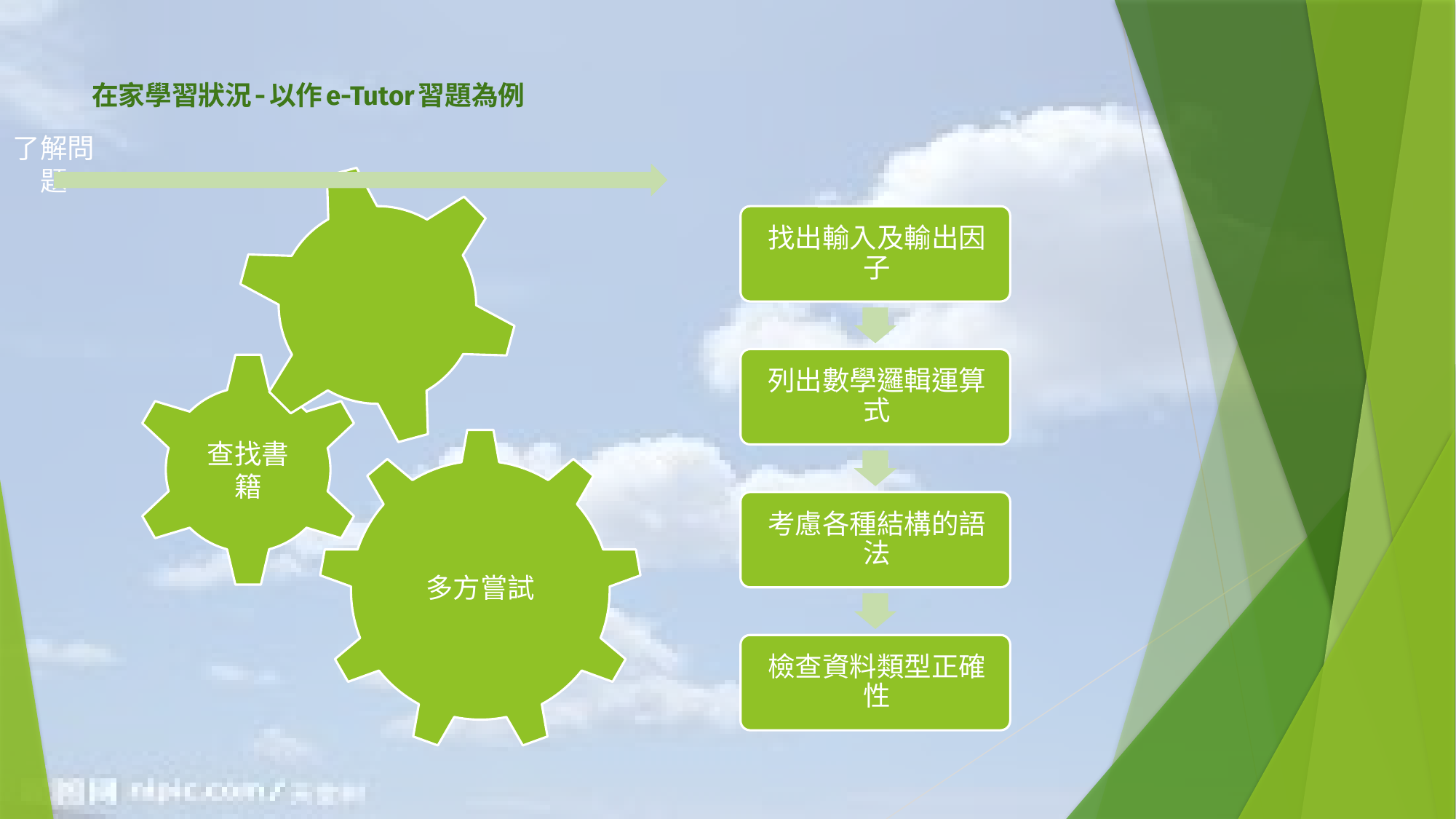

# 在家學習狀況-以作e-Tutor習題為例
多方嘗試
查找書籍
了解問題
找出輸入及輸出因子

列出數學邏輯運算式

考慮各種結構的語法

檢查資料類型正確性